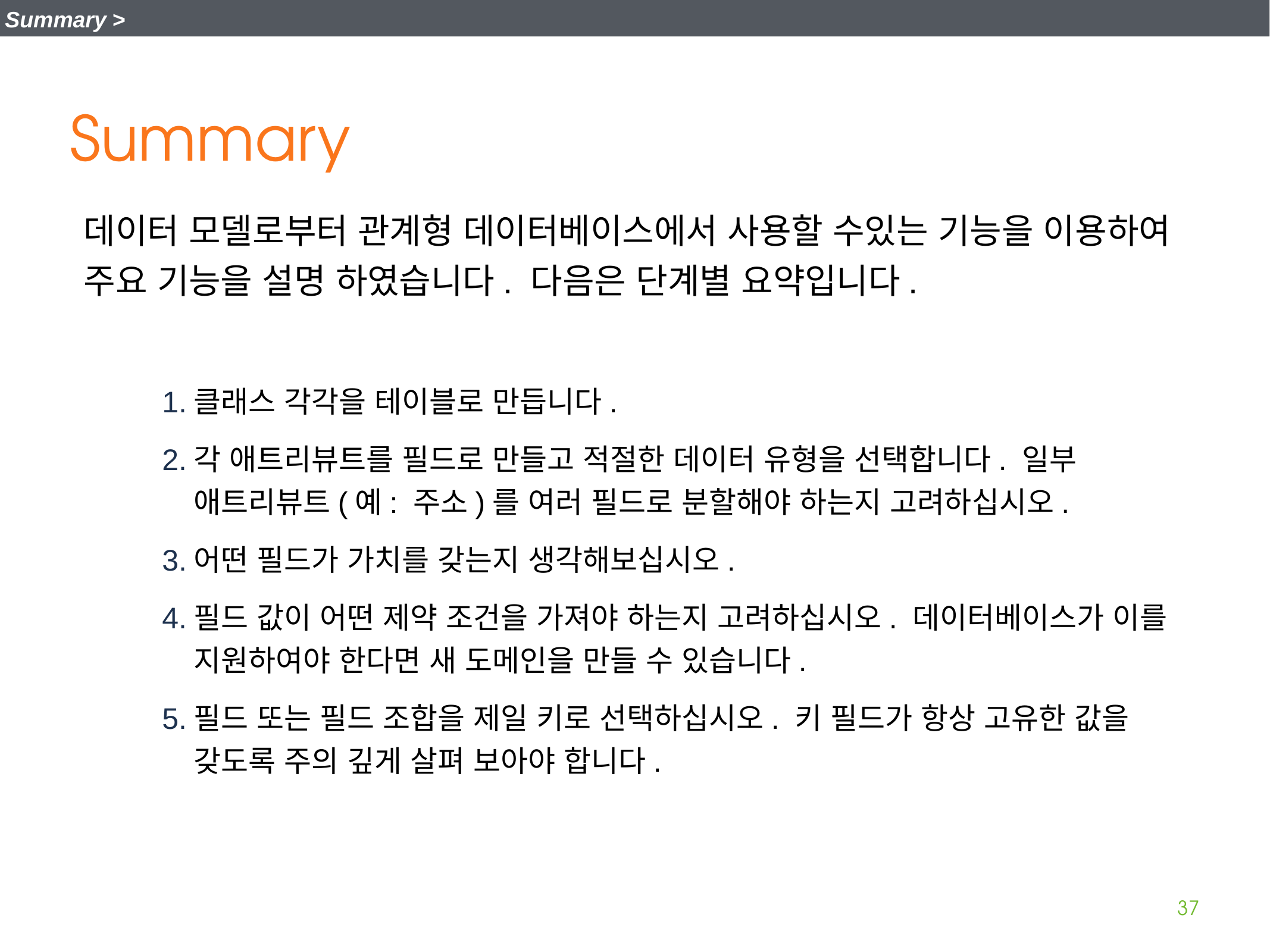

Summary >
# Summary
데이터 모델로부터 관계형 데이터베이스에서 사용할 수있는 기능을 이용하여 주요 기능을 설명 하였습니다. 다음은 단계별 요약입니다.

클래스 각각을 테이블로 만듭니다.
각 애트리뷰트를 필드로 만들고 적절한 데이터 유형을 선택합니다. 일부 애트리뷰트(예: 주소)를 여러 필드로 분할해야 하는지 고려하십시오.
어떤 필드가 가치를 갖는지 생각해보십시오.
필드 값이 어떤 제약 조건을 가져야 하는지 고려하십시오. 데이터베이스가 이를 지원하여야 한다면 새 도메인을 만들 수 있습니다.
필드 또는 필드 조합을 제일 키로 선택하십시오. 키 필드가 항상 고유한 값을 갖도록 주의 깊게 살펴 보아야 합니다.
37